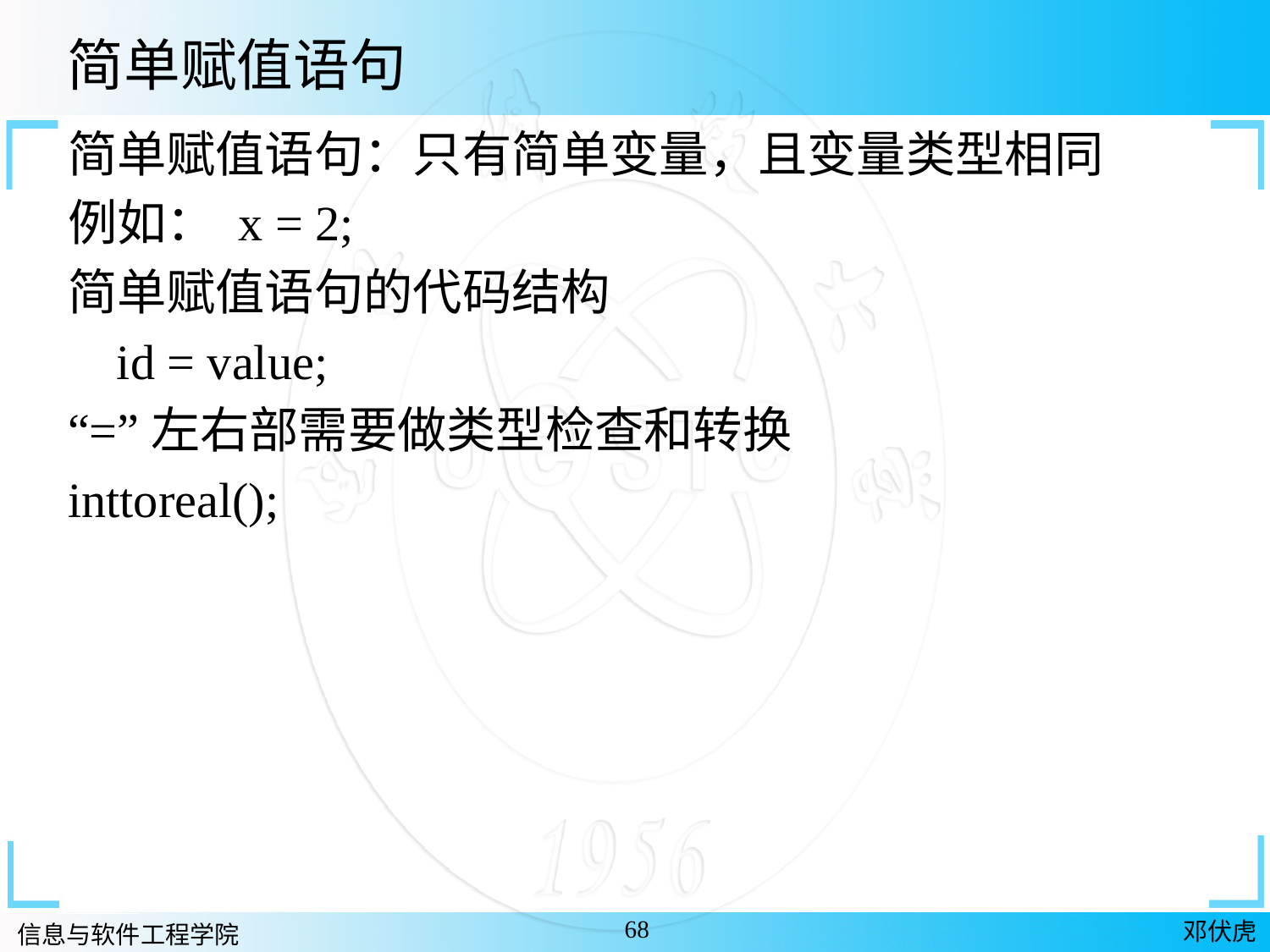

简单赋值语句
简单赋值语句：只有简单变量，且变量类型相同
例如： x = 2;
简单赋值语句的代码结构
    id = value;
“=”左右部需要做类型检查和转换
inttoreal();
68
邓伏虎
信息与软件工程学院